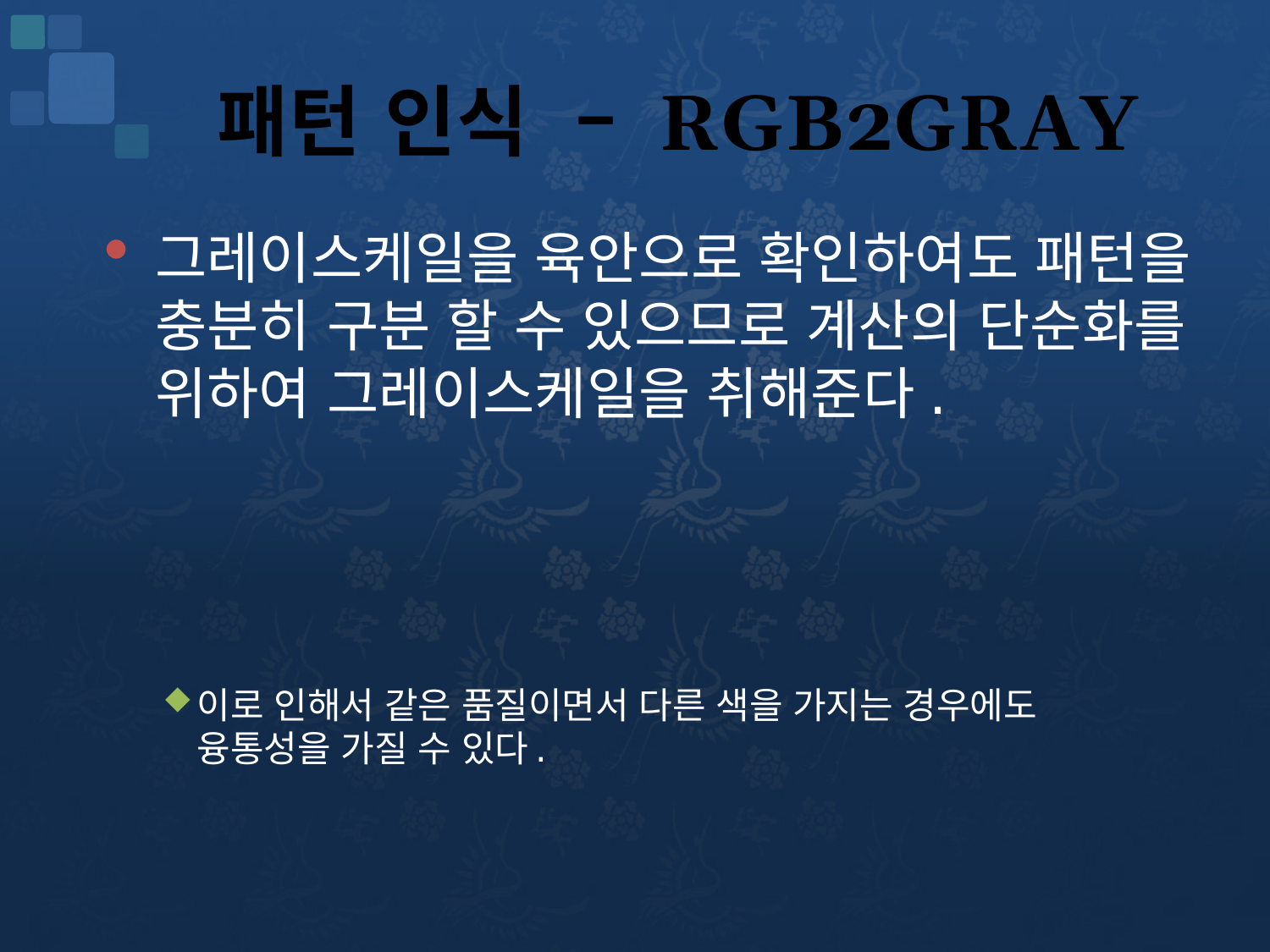

# 패턴 인식  – RGB2GRAY
그레이스케일을 육안으로 확인하여도 패턴을 충분히 구분 할 수 있으므로 계산의 단순화를 위하여 그레이스케일을 취해준다.
이로 인해서 같은 품질이면서 다른 색을 가지는 경우에도 융통성을 가질 수 있다.